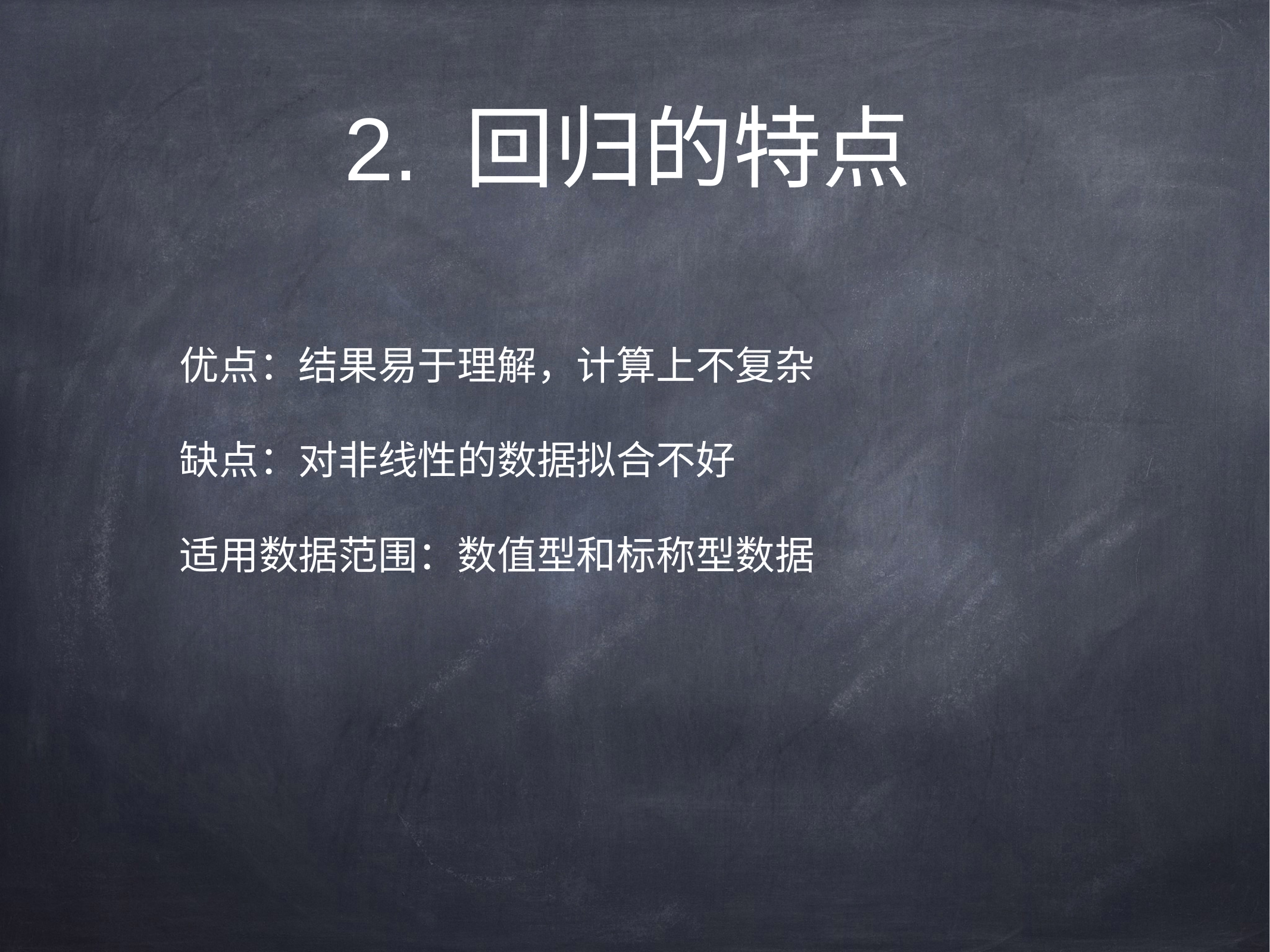

# 2. 回归的特点
优点：结果易于理解，计算上不复杂

缺点：对非线性的数据拟合不好

适用数据范围：数值型和标称型数据